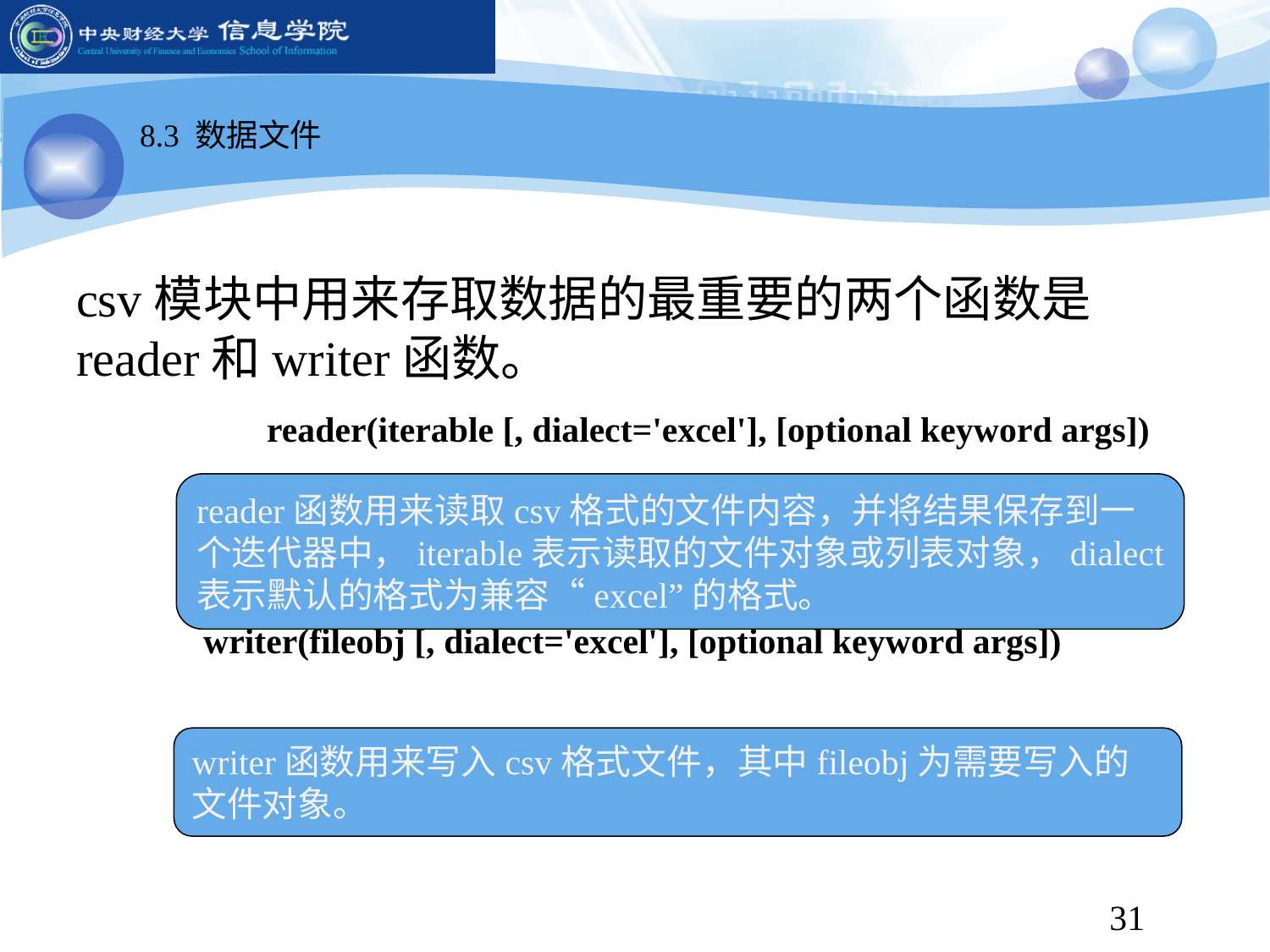

8.3 数据文件
csv模块中用来存取数据的最重要的两个函数是reader和writer函数。

	reader(iterable [, dialect='excel'], [optional keyword args])

	writer(fileobj [, dialect='excel'], [optional keyword args])
reader函数用来读取csv格式的文件内容，并将结果保存到一个迭代器中，iterable表示读取的文件对象或列表对象，dialect表示默认的格式为兼容“excel”的格式。
writer函数用来写入csv格式文件，其中fileobj为需要写入的文件对象。